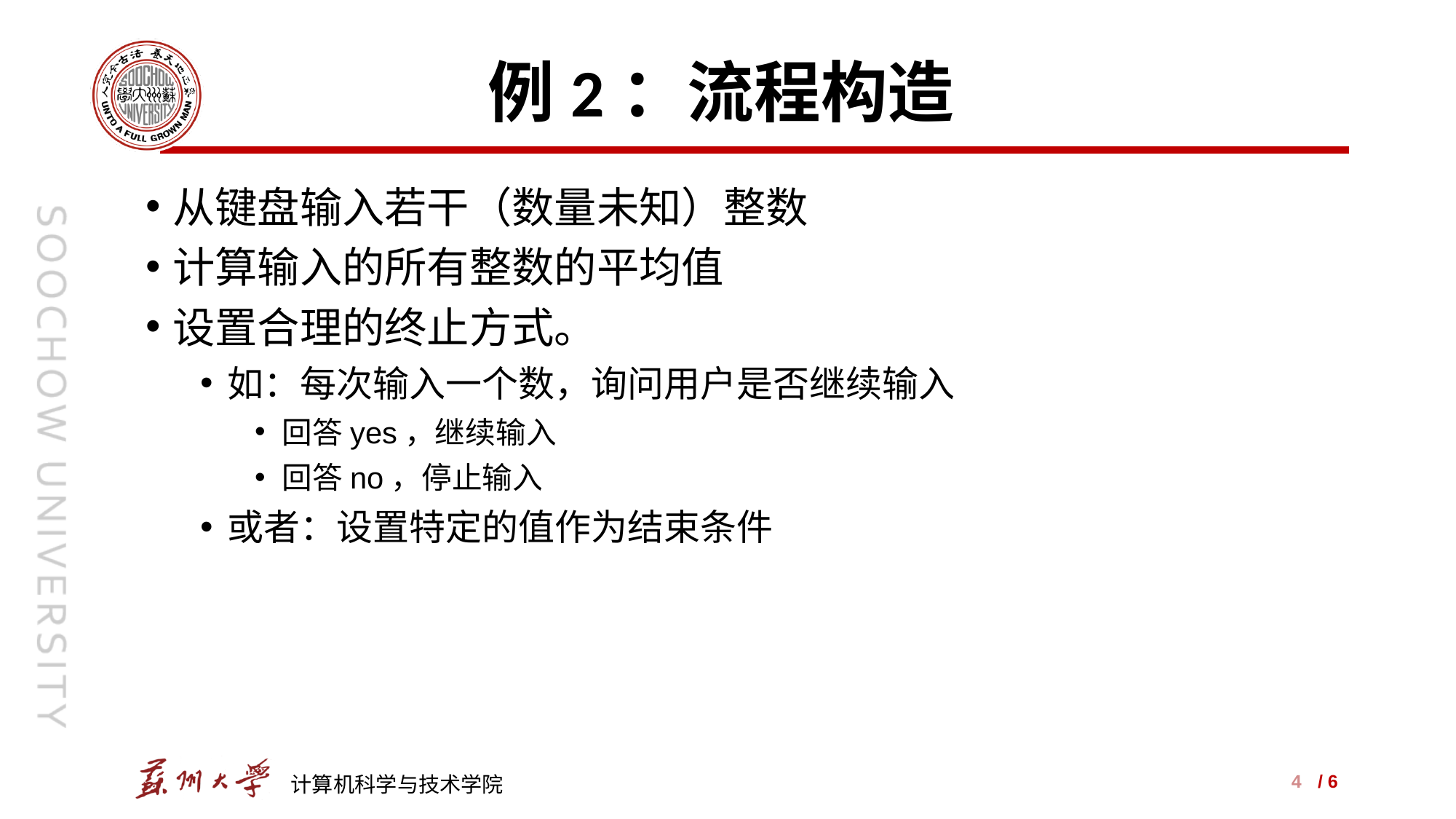

# 例2：流程构造
从键盘输入若干（数量未知）整数
计算输入的所有整数的平均值
设置合理的终止方式。
如：每次输入一个数，询问用户是否继续输入
回答yes，继续输入
回答no，停止输入
或者：设置特定的值作为结束条件
4